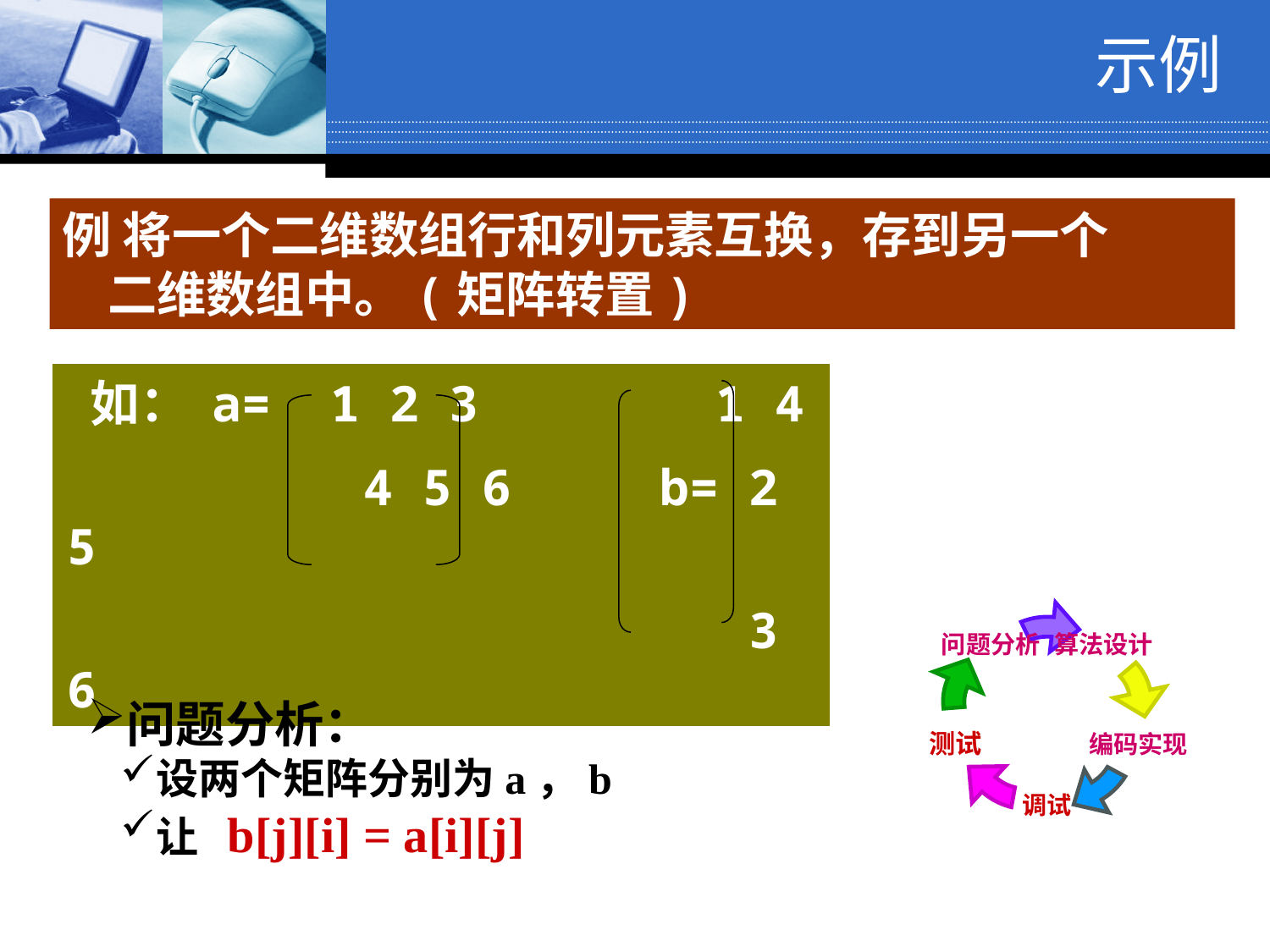

示例
例 将一个二维数组行和列元素互换，存到另一个
   二维数组中。(矩阵转置)
 如： a=  1 2 3        1 4
          4 5 6     b= 2 5
                       3 6

问题分析
算法设计

测试
编码实现
调试
问题分析：
设两个矩阵分别为a，b
让  b[j][i] = a[i][j]